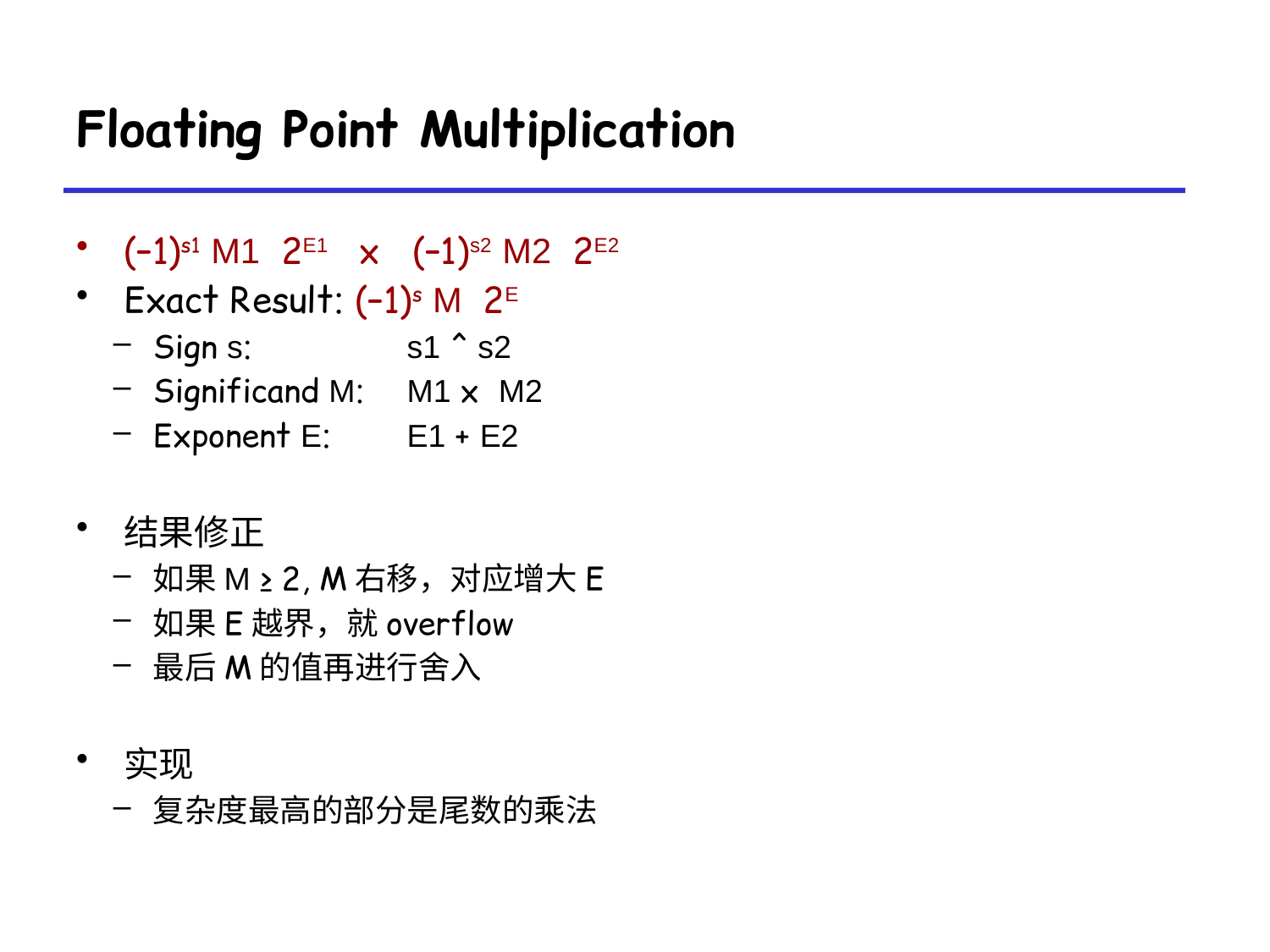

# Floating Point Multiplication
(–1)s1 M1  2E1   x   (–1)s2 M2  2E2
Exact Result: (–1)s M  2E
Sign s: 		s1 ^ s2
Significand M: 	M1 x  M2
Exponent E: 	E1 + E2

结果修正
如果M ≥ 2, M右移，对应增大E
如果E越界，就overflow
最后M的值再进行舍入

实现
复杂度最高的部分是尾数的乘法